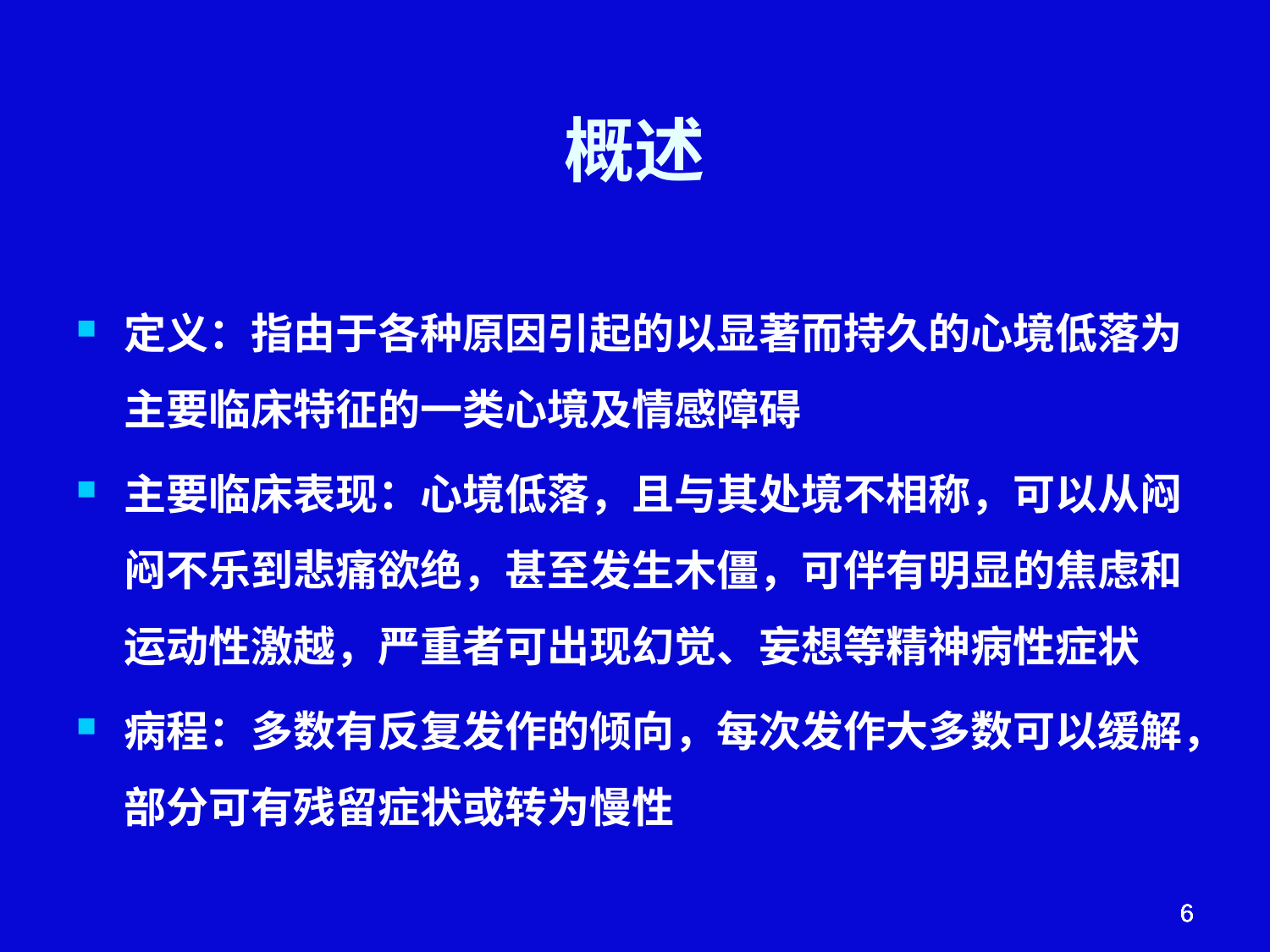

# 概述
定义：指由于各种原因引起的以显著而持久的心境低落为主要临床特征的一类心境及情感障碍
主要临床表现：心境低落，且与其处境不相称，可以从闷闷不乐到悲痛欲绝，甚至发生木僵，可伴有明显的焦虑和运动性激越，严重者可出现幻觉、妄想等精神病性症状
病程：多数有反复发作的倾向，每次发作大多数可以缓解，部分可有残留症状或转为慢性
6
6
6
6
6
6